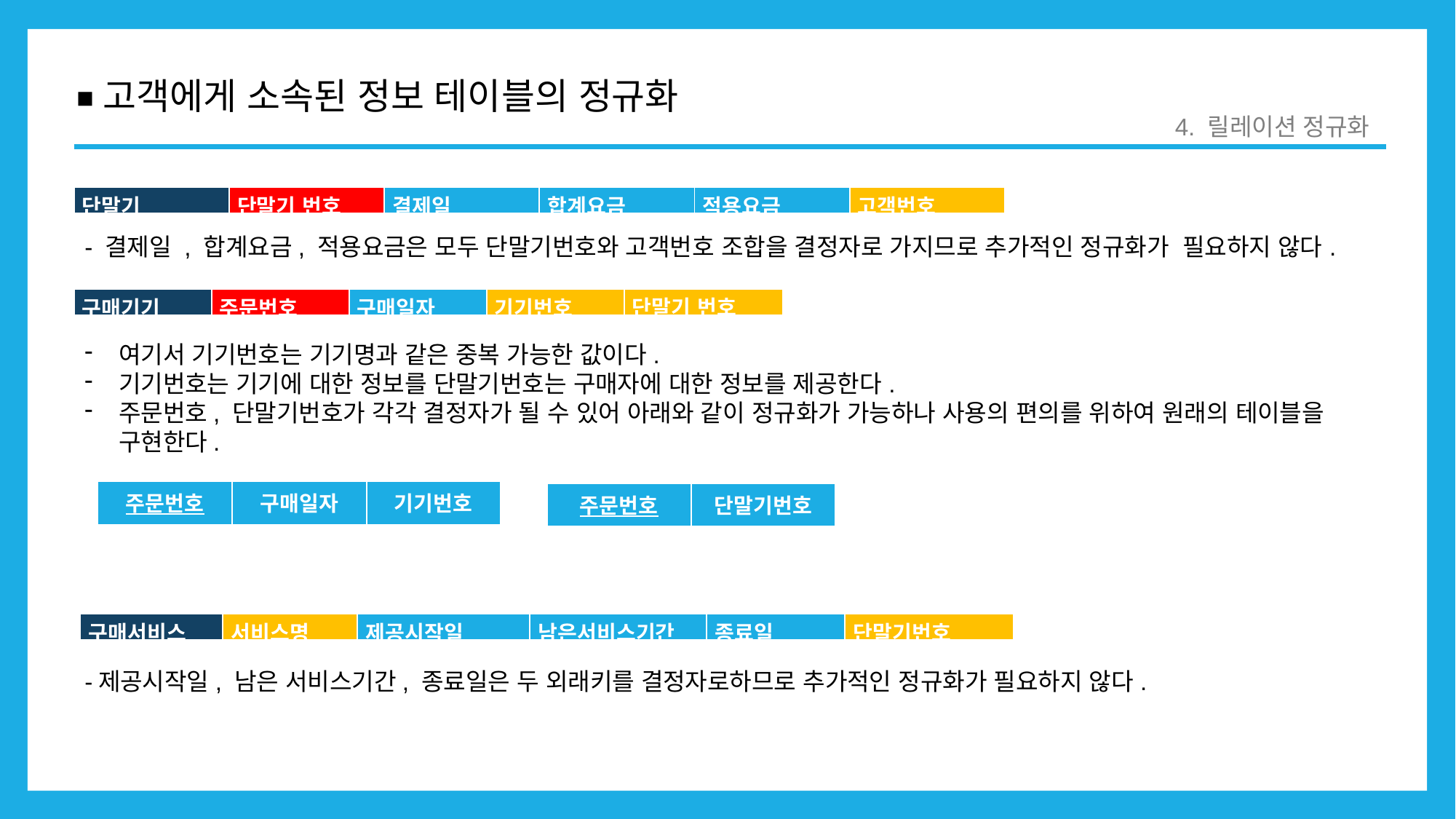

◾고객에게 소속된 정보 테이블의 정규화
4. 릴레이션 정규화
| 단말기 | 단말기 번호 | 결제일 | 합계요금 | 적용요금 | 고객번호 |
| --- | --- | --- | --- | --- | --- |
- 결제일 , 합계요금, 적용요금은 모두 단말기번호와 고객번호 조합을 결정자로 가지므로 추가적인 정규화가  필요하지 않다.
| 단말기 번호 |
| --- |
| 구매기기 | 주문번호 | 구매일자 | 기기번호 |
| --- | --- | --- | --- |
여기서 기기번호는 기기명과 같은 중복 가능한 값이다.
기기번호는 기기에 대한 정보를 단말기번호는 구매자에 대한 정보를 제공한다.
주문번호, 단말기번호가 각각 결정자가 될 수 있어 아래와 같이 정규화가 가능하나 사용의 편의를 위하여 원래의 테이블을 구현한다.
| 주문번호 | 구매일자 | 기기번호 |
| --- | --- | --- |
| 주문번호 | 단말기번호 |
| --- | --- |
| 구매서비스 | 서비스명 | 제공시작일 | 남은서비스기간 | 종료일 | 단말기번호 |
| --- | --- | --- | --- | --- | --- |
-제공시작일, 남은 서비스기간, 종료일은 두 외래키를 결정자로하므로 추가적인 정규화가 필요하지 않다.